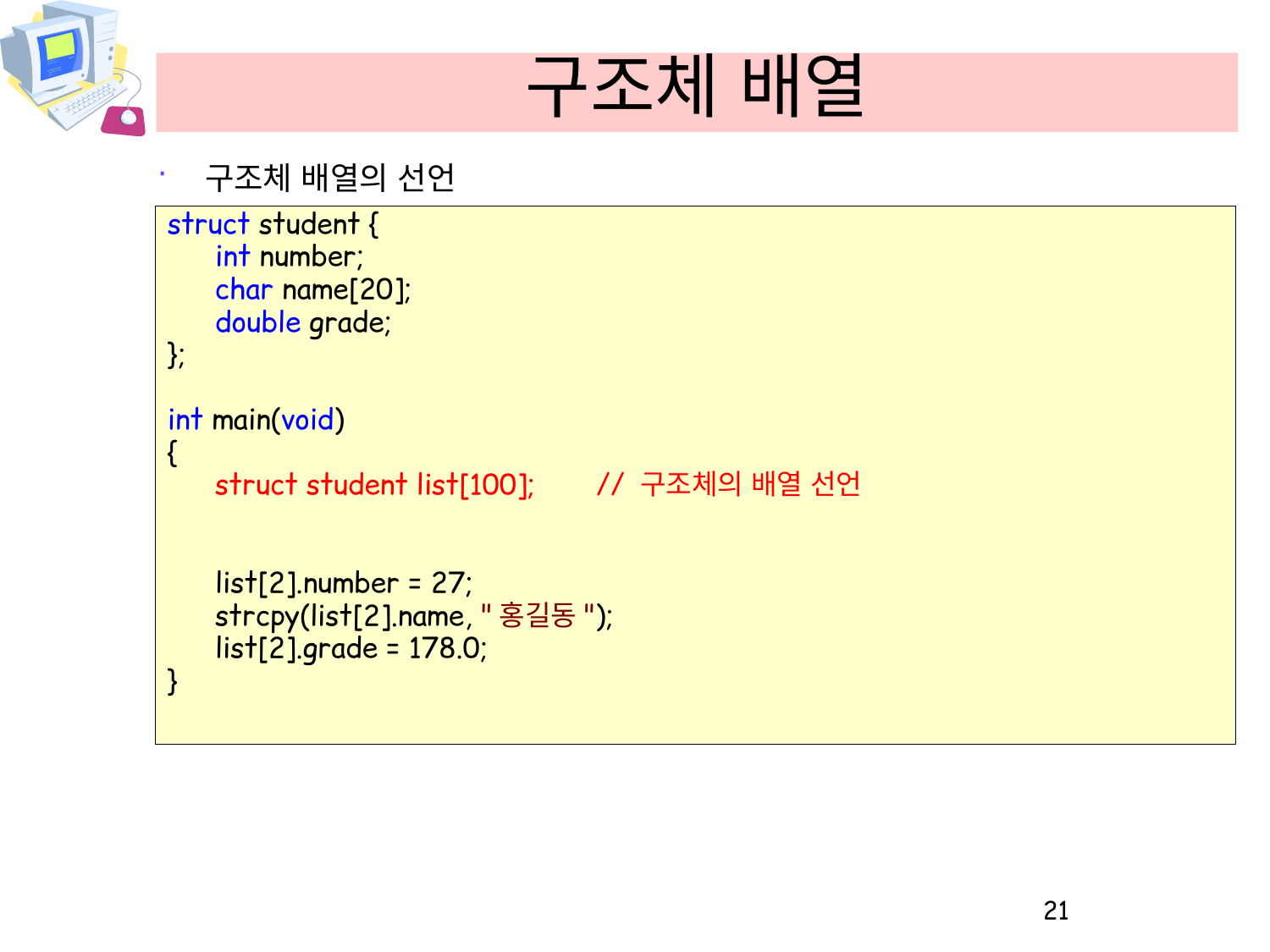

# 구조체 배열
구조체 배열의 선언
struct student {
	int number;
	char name[20];
	double grade;
};

int main(void)
{
	struct student list[100];	// 구조체의 배열 선언

	list[2].number = 27;
	strcpy(list[2].name, "홍길동");
	list[2].grade = 178.0;
}
21